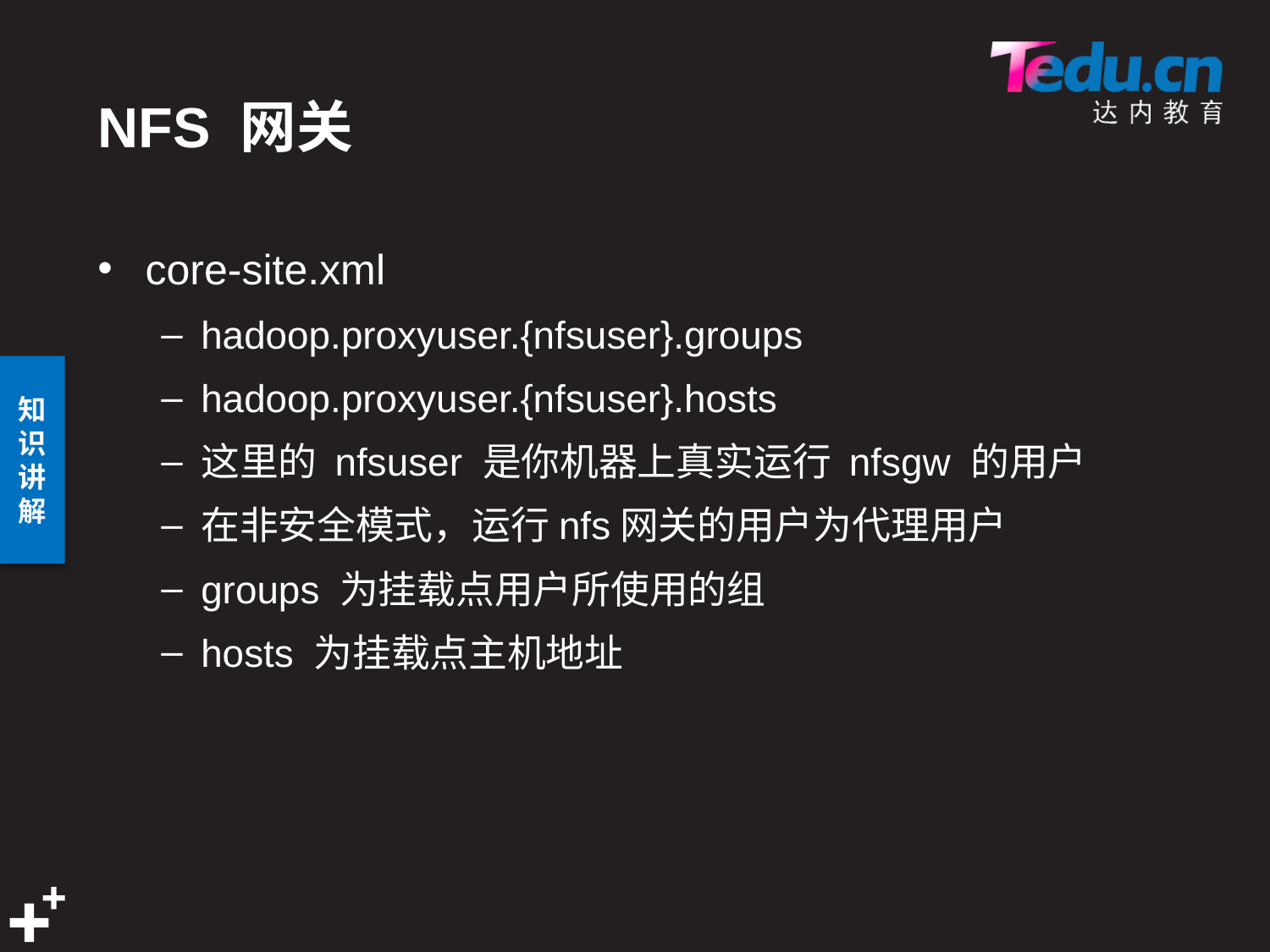

# NFS 网关
core-site.xml
hadoop.proxyuser.{nfsuser}.groups
hadoop.proxyuser.{nfsuser}.hosts
这里的 nfsuser 是你机器上真实运行 nfsgw 的用户
在非安全模式，运行nfs网关的用户为代理用户
groups 为挂载点用户所使用的组
hosts 为挂载点主机地址